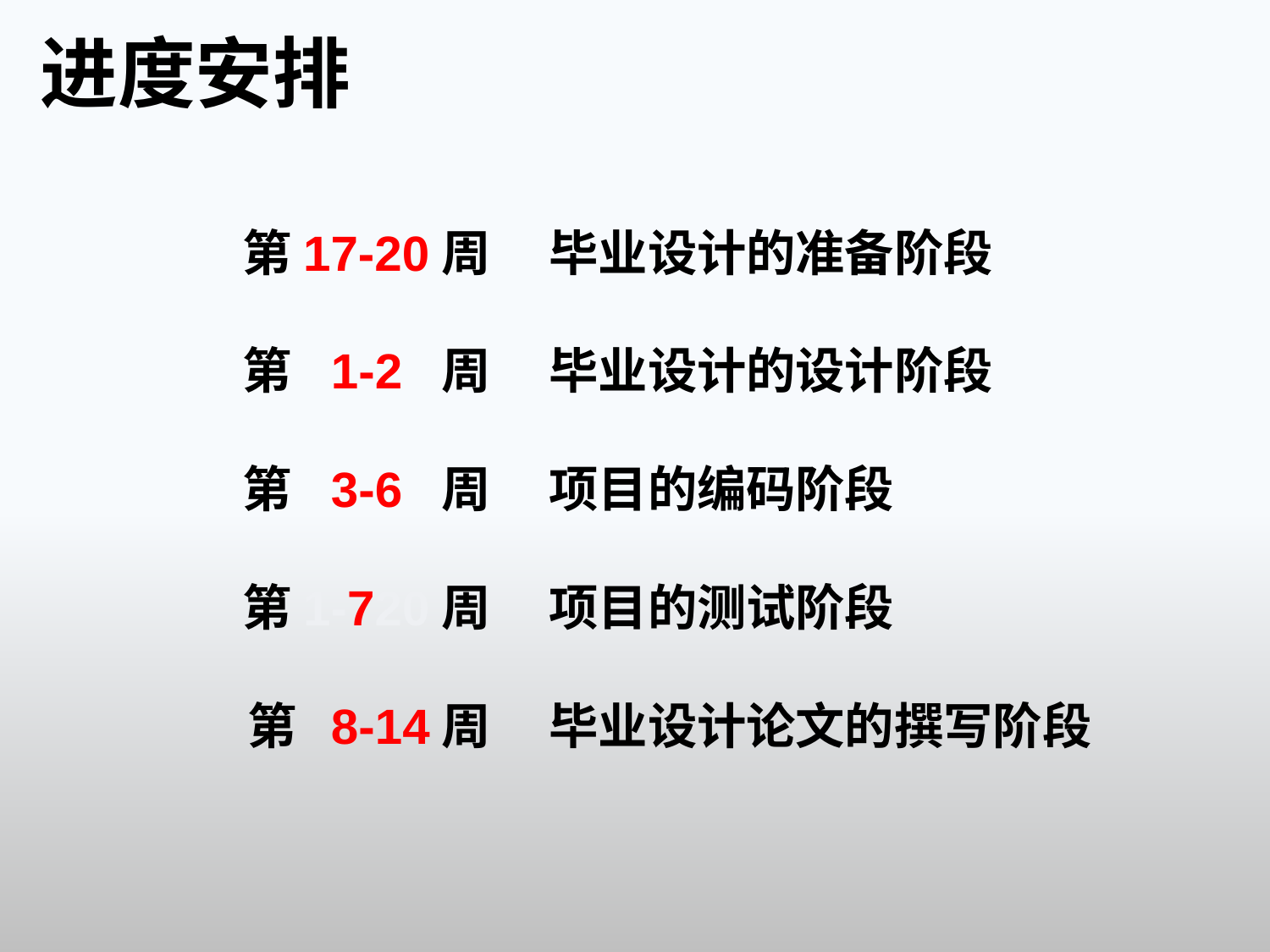

进度安排
第17-20周
第11-20周
第13-60周
 第1-720周
第  8-14周
毕业设计的准备阶段
毕业设计的设计阶段
项目的编码阶段
项目的测试阶段
毕业设计论文的撰写阶段